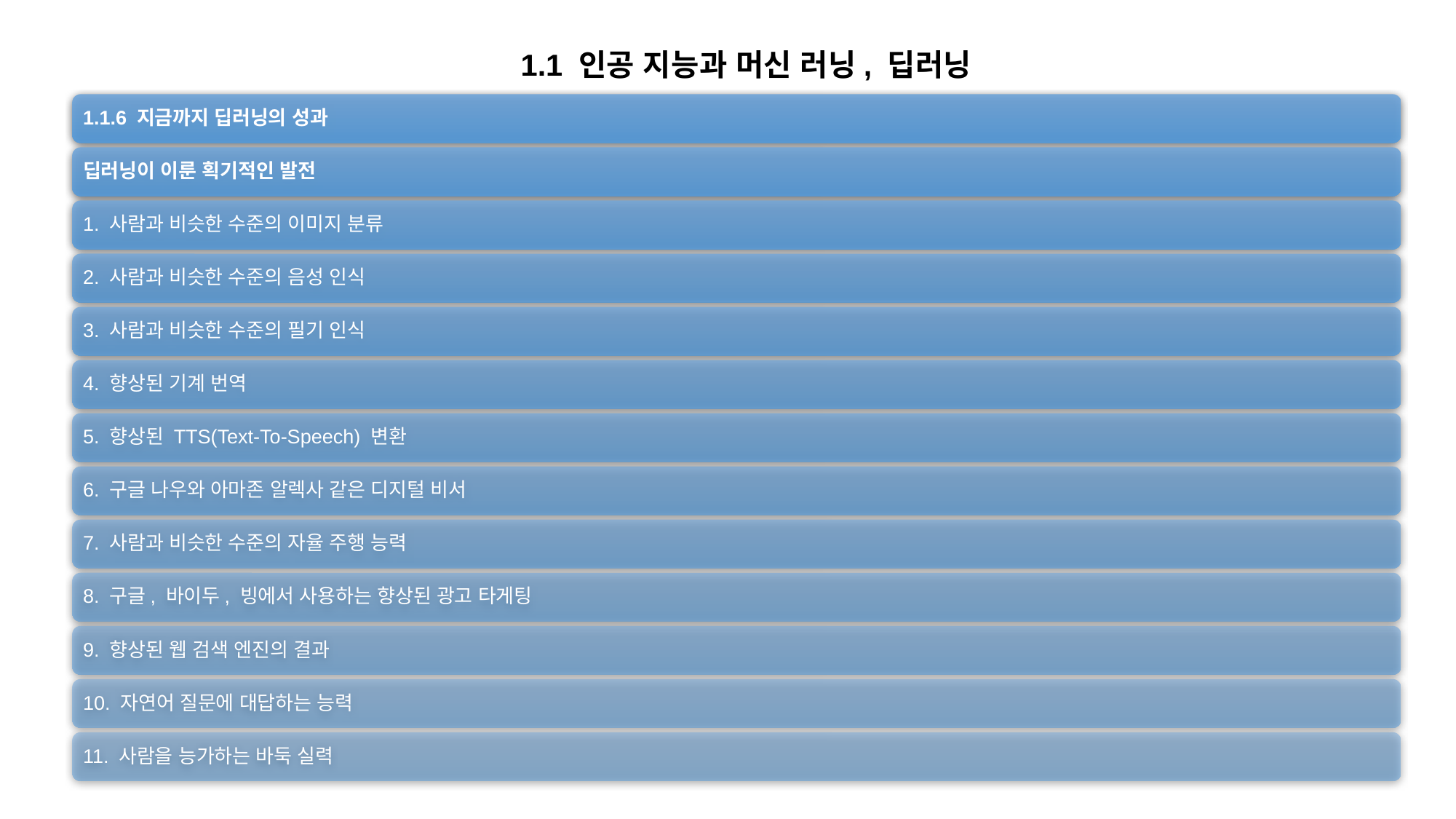

1.1 인공 지능과 머신 러닝, 딥러닝
1.1.6 지금까지 딥러닝의 성과
딥러닝이 이룬 획기적인 발전
1. 사람과 비슷한 수준의 이미지 분류
2. 사람과 비슷한 수준의 음성 인식
3. 사람과 비슷한 수준의 필기 인식
4. 향상된 기계 번역
5. 향상된 TTS(Text-To-Speech) 변환
6. 구글 나우와 아마존 알렉사 같은 디지털 비서
7. 사람과 비슷한 수준의 자율 주행 능력
8. 구글, 바이두, 빙에서 사용하는 향상된 광고 타게팅
9. 향상된 웹 검색 엔진의 결과
10. 자연어 질문에 대답하는 능력
11. 사람을 능가하는 바둑 실력